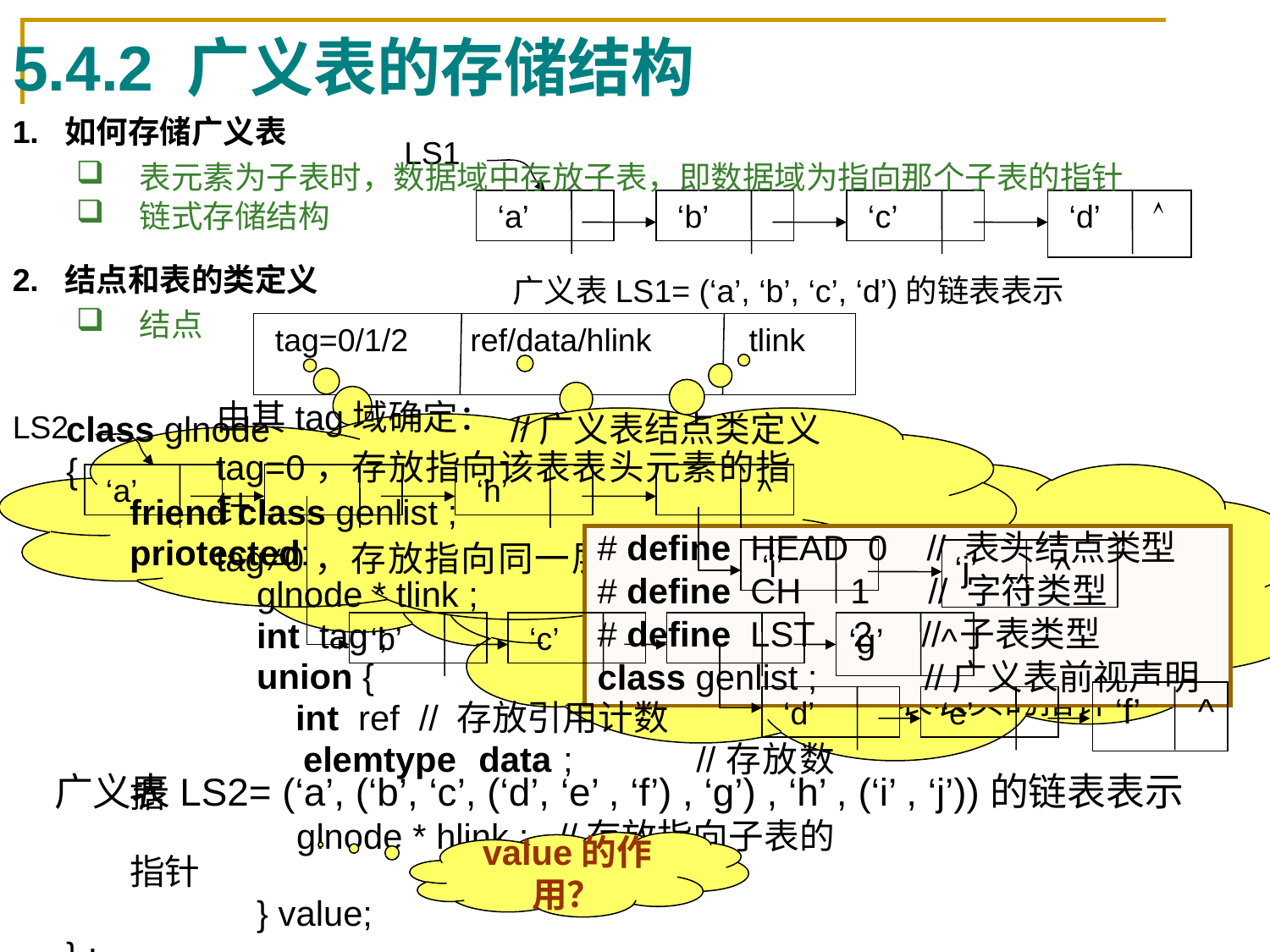

# 5.4.2 广义表的存储结构
1.  如何存储广义表
LS1

 ‘a’

 ‘b’

 ‘c’

 ‘d’      ∧

广义表LS1= (‘a’, ‘b’, ‘c’, ‘d’)的链表表示
表元素为子表时，数据域中存放子表，即数据域为指向那个子表的指针
链式存储结构
2.  结点和表的类定义
结点
 tag=0/1/2       ref/data/hlink           tlink

LS2

 ‘a’

 ‘h’

          ^

 ‘i’

‘j’        ^

 ‘b’

 ‘c’

‘g’      ^

 ‘f’      ^

 ‘d’

 ‘e’

广义表LS2= (‘a’, (‘b’, ‘c’, (‘d’, ‘e’ , ‘f’) , ‘g’) , ‘h’ , (‘i’ , ‘j’))的链表表示
由其tag域确定：
tag=0，存放指向该表表头元素的指针
tag≠0，存放指向同一层下一个结点			的指针
class glnode 		//广义表结点类定义
{
	friend class genlist ;
	priotected:
   		glnode * tlink ;
   		int  tag ;
   		union {
   		    int  ref  // 存放引用计数
 		    elemtype  data ;           //存放数据
 		    glnode * hlink ;   //存放指向子表的指针
   		} value;
} ;
tag=0：专用表头结点
tag=1 ： 单元素结点
tag=2 ：子表结点
由其tag域确定：
tag=0，ref存放引用计数
tag=1，data存放字符数据
tag=2，hlink存放指向子		表表头的指针
# define  HEAD  0    // 表头结点类型
# define  CH     1      // 字符类型
# define  LST    2     // 子表类型
class genlist ;           //广义表前视声明
value的作用？